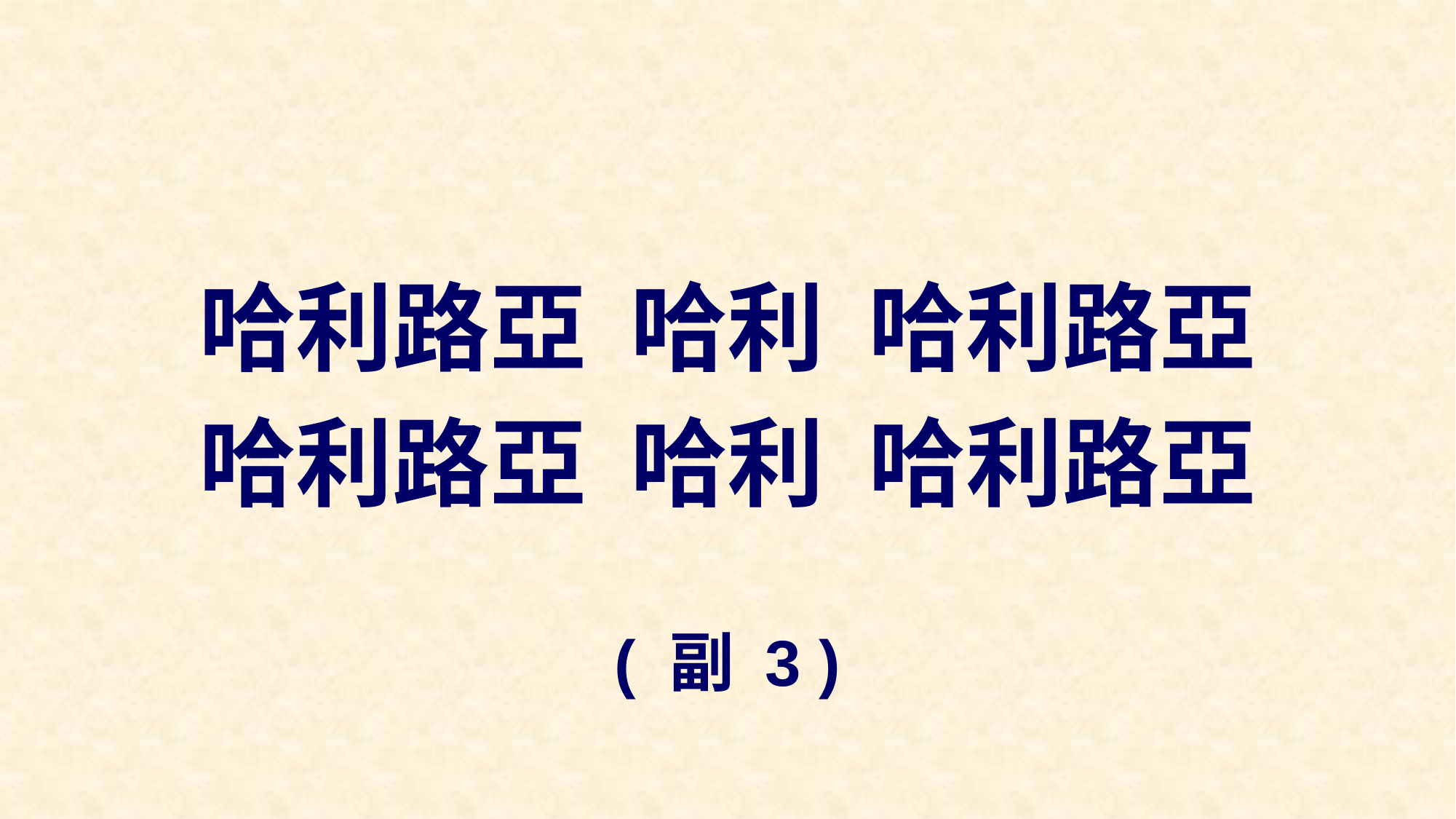

哈利路亞  哈利  哈利路亞
哈利路亞  哈利  哈利路亞
( 副 3 )